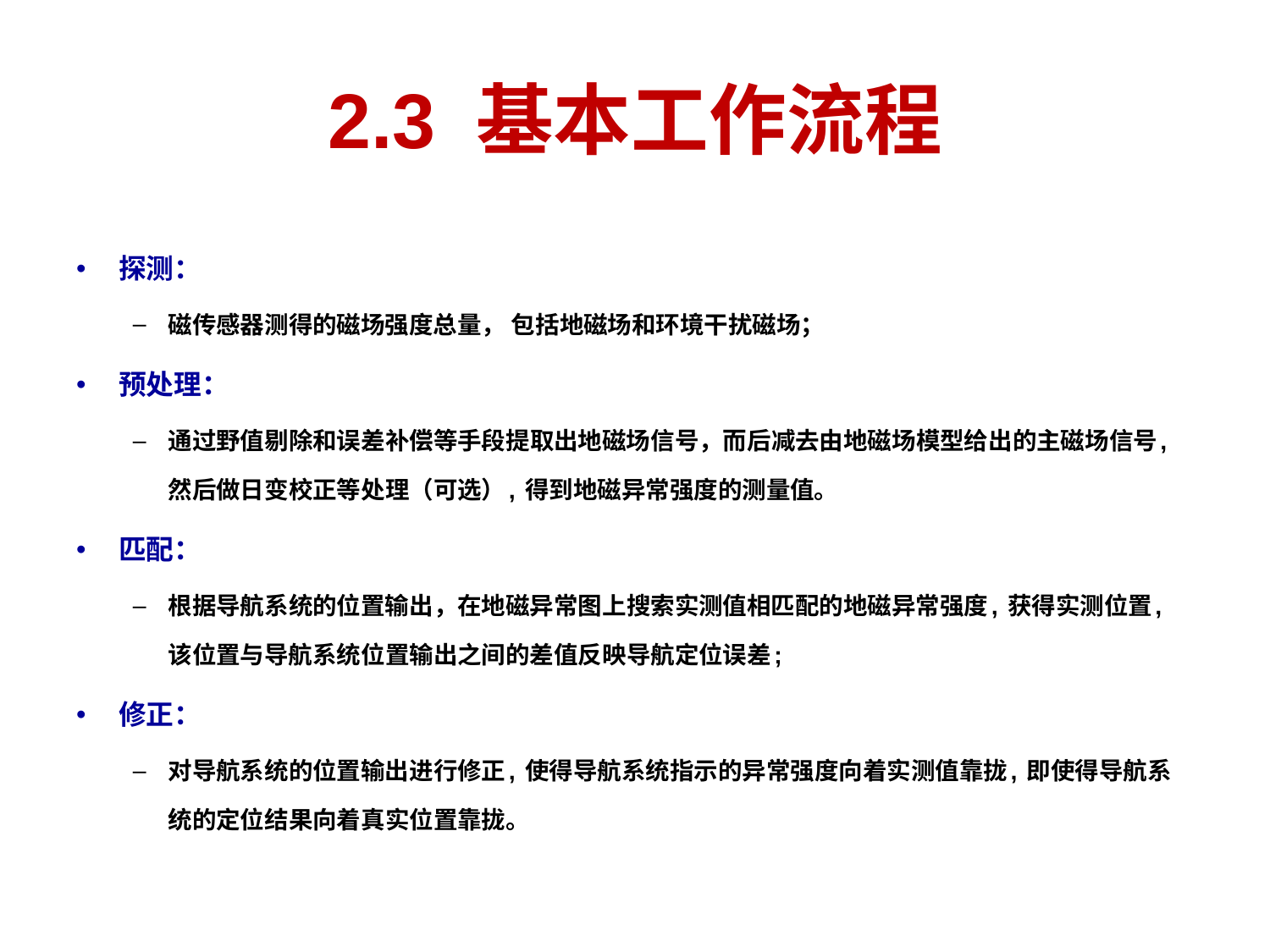

# 2.3 基本工作流程
探测：
磁传感器测得的磁场强度总量， 包括地磁场和环境干扰磁场；
预处理：
通过野值剔除和误差补偿等手段提取出地磁场信号，而后减去由地磁场模型给出的主磁场信号, 然后做日变校正等处理（可选）, 得到地磁异常强度的测量值。
匹配：
根据导航系统的位置输出，在地磁异常图上搜索实测值相匹配的地磁异常强度, 获得实测位置, 该位置与导航系统位置输出之间的差值反映导航定位误差;
修正：
对导航系统的位置输出进行修正, 使得导航系统指示的异常强度向着实测值靠拢, 即使得导航系统的定位结果向着真实位置靠拢。